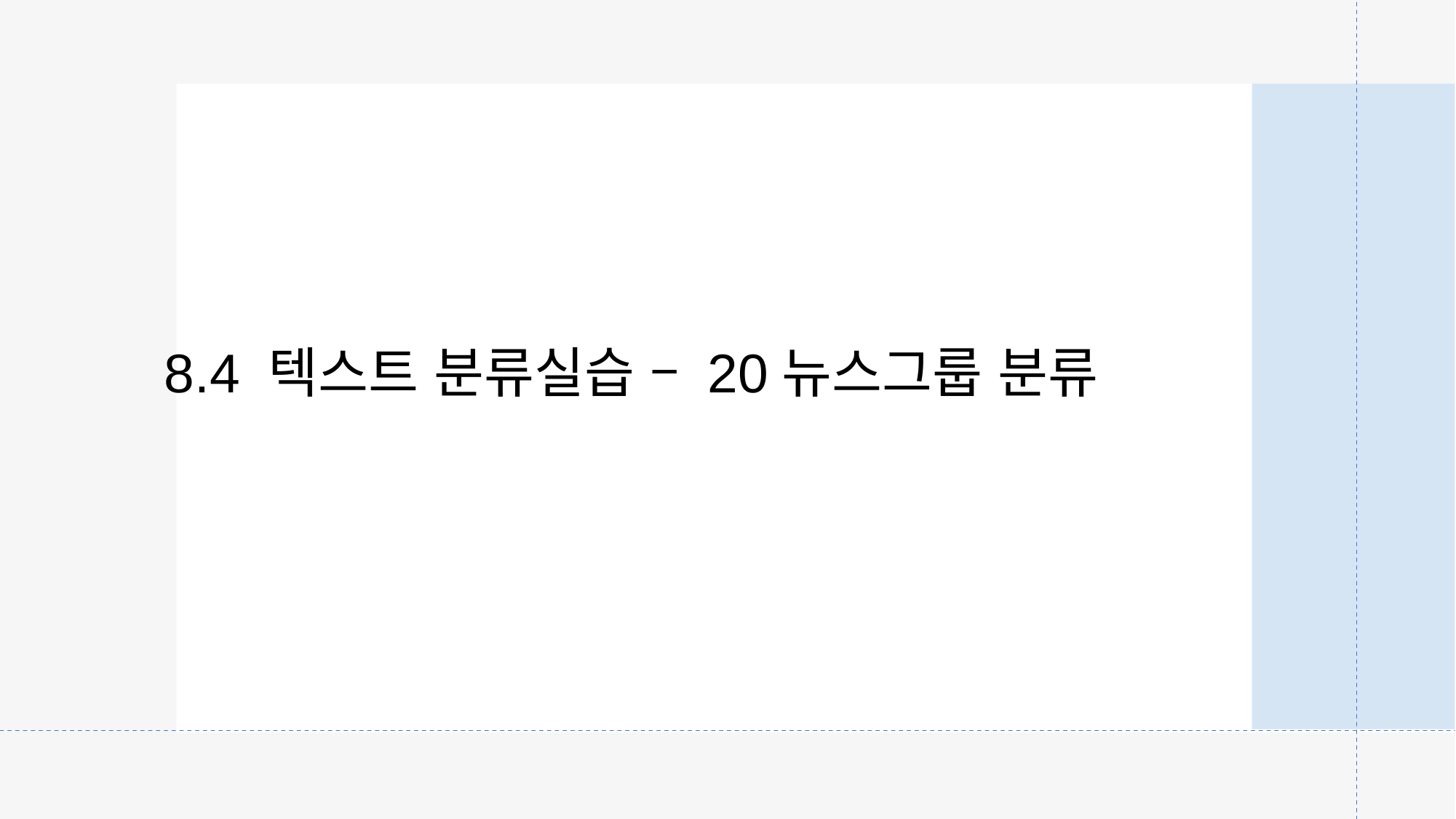

# 8.4 텍스트 분류실습 – 20뉴스그룹 분류